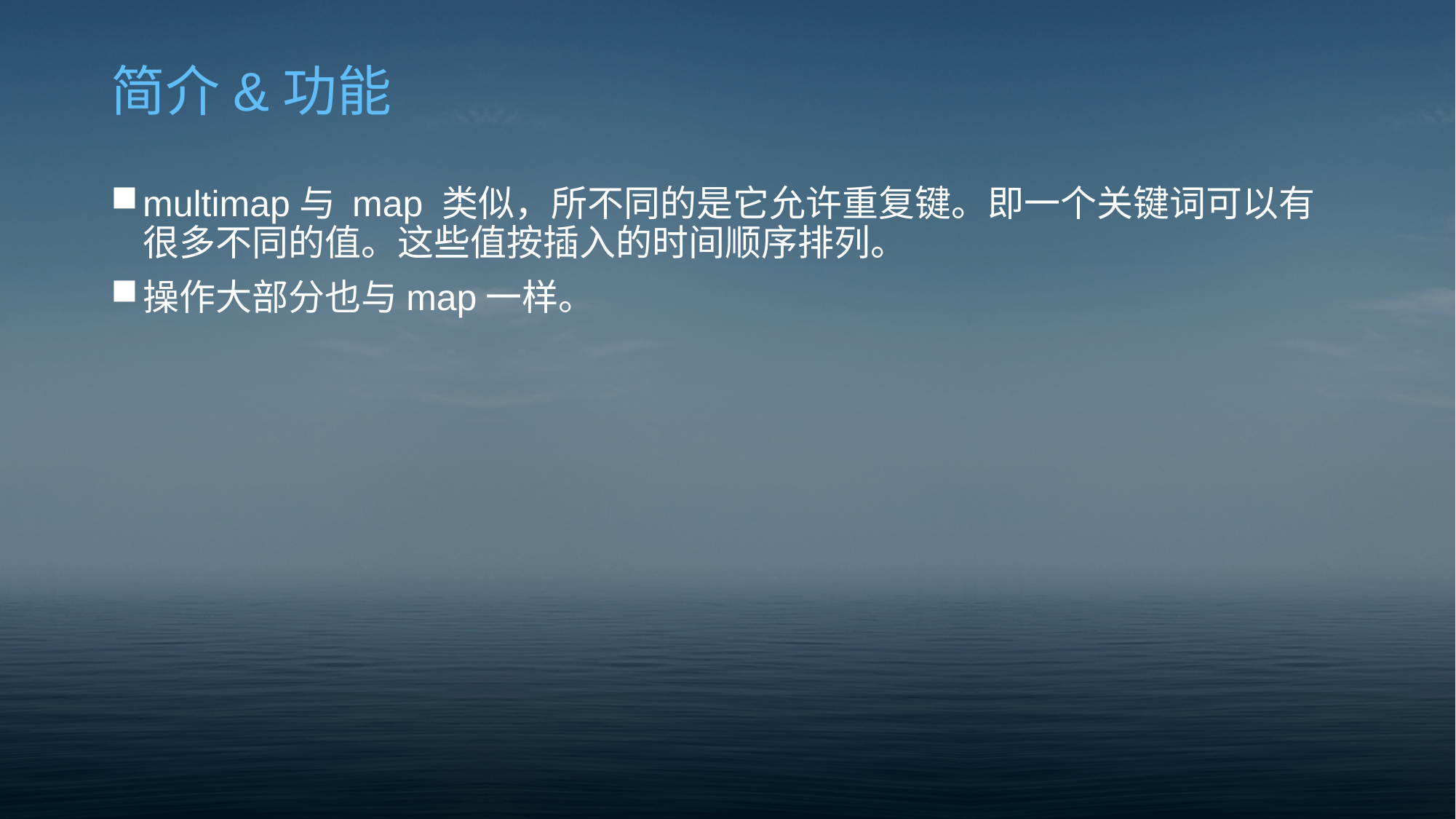

# 简介&功能
multimap与 map 类似，所不同的是它允许重复键。即一个关键词可以有很多不同的值。这些值按插入的时间顺序排列。
操作大部分也与map一样。